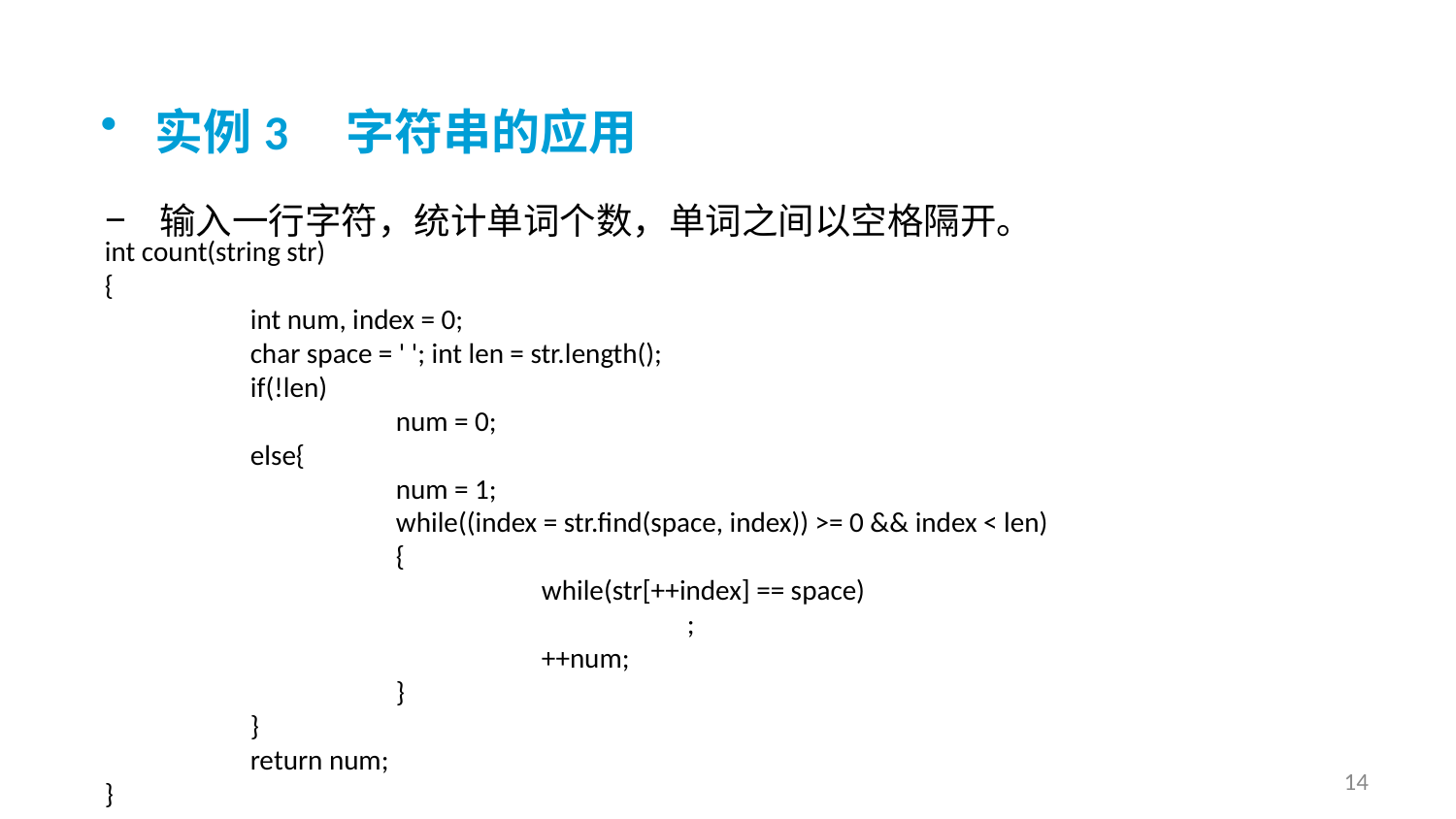

实例3
字符串的应用
输入一行字符，统计单词个数，单词之间以空格隔开。
int count(string str)
{
	int num, index = 0;
	char space = ' '; int len = str.length();
	if(!len)
		num = 0;
	else{
		num = 1;
		while((index = str.find(space, index)) >= 0 && index < len)
		{
			while(str[++index] == space)
				;
			++num;
		}
	}
	return num;
}
14